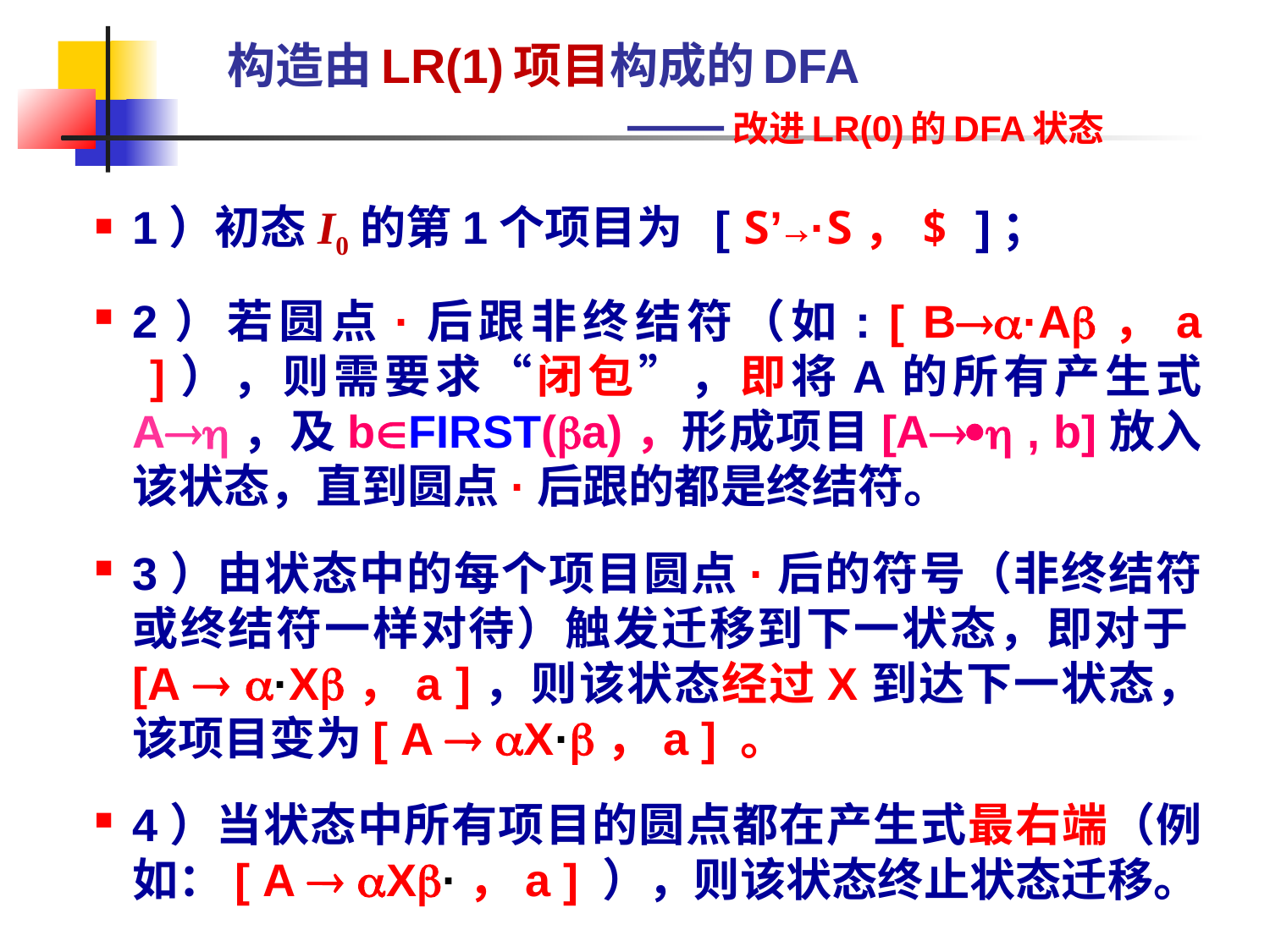

# 构造由LR(1)项目构成的DFA ——改进LR(0)的DFA状态
1）初态I0的第1个项目为  [ S’→·S，$ ]；
2）若圆点·后跟非终结符（如: [ B→α·Aβ，a ]），则需要求“闭包”，即将A的所有产生式 A→η，及b∈FIRST(βa)，形成项目[A→•η , b]放入该状态，直到圆点·后跟的都是终结符。
3）由状态中的每个项目圆点·后的符号（非终结符或终结符一样对待）触发迁移到下一状态，即对于  [A → α·Xβ，a ]，则该状态经过X到达下一状态，该项目变为[ A → αX·β，a ] 。
4）当状态中所有项目的圆点都在产生式最右端（例如：[ A → αXβ·，a ] ），则该状态终止状态迁移。